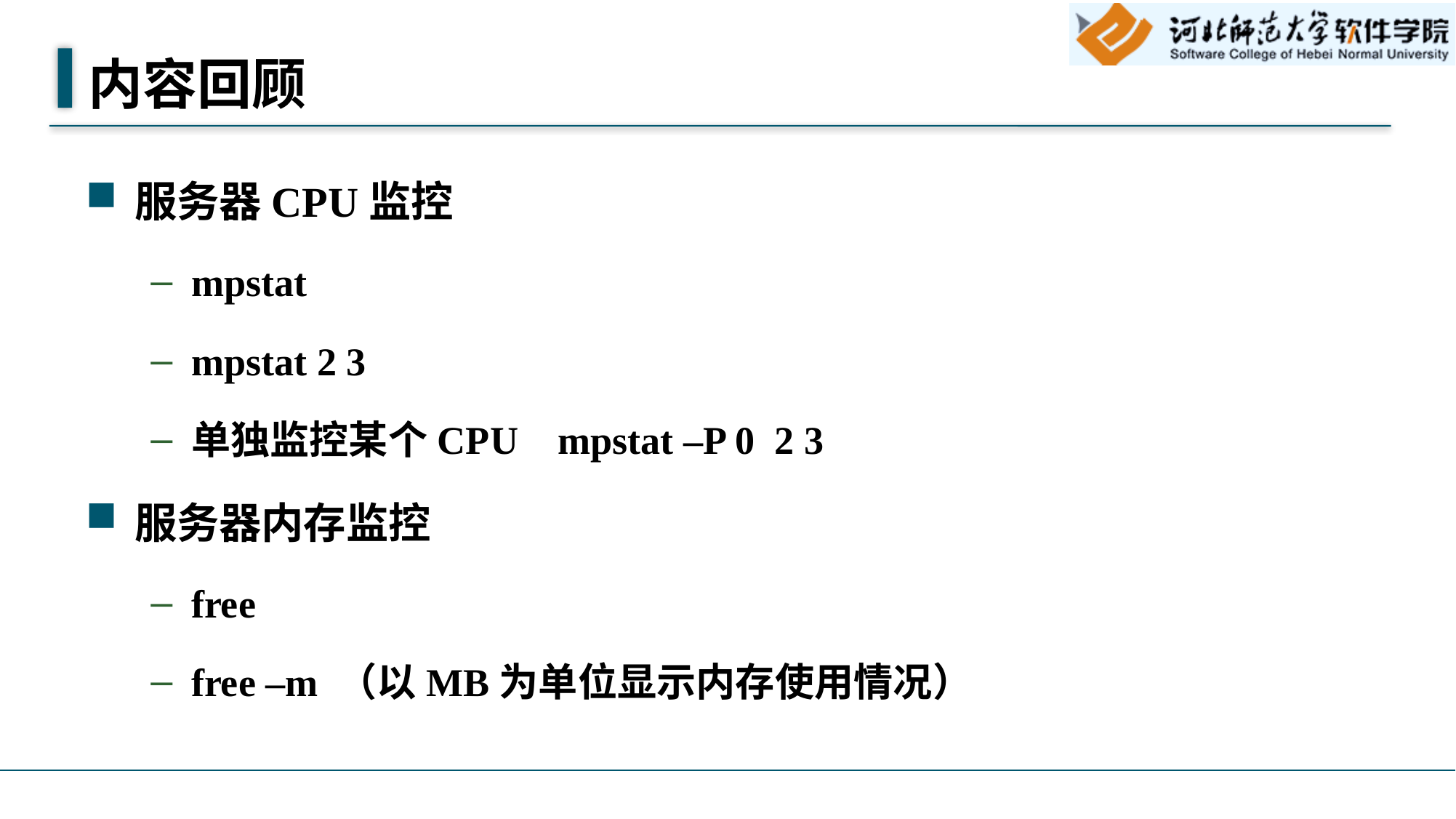

# 内容回顾
服务器CPU监控
mpstat
mpstat 2 3
单独监控某个CPU    mpstat –P 0  2 3
服务器内存监控
free
free –m （以MB为单位显示内存使用情况）